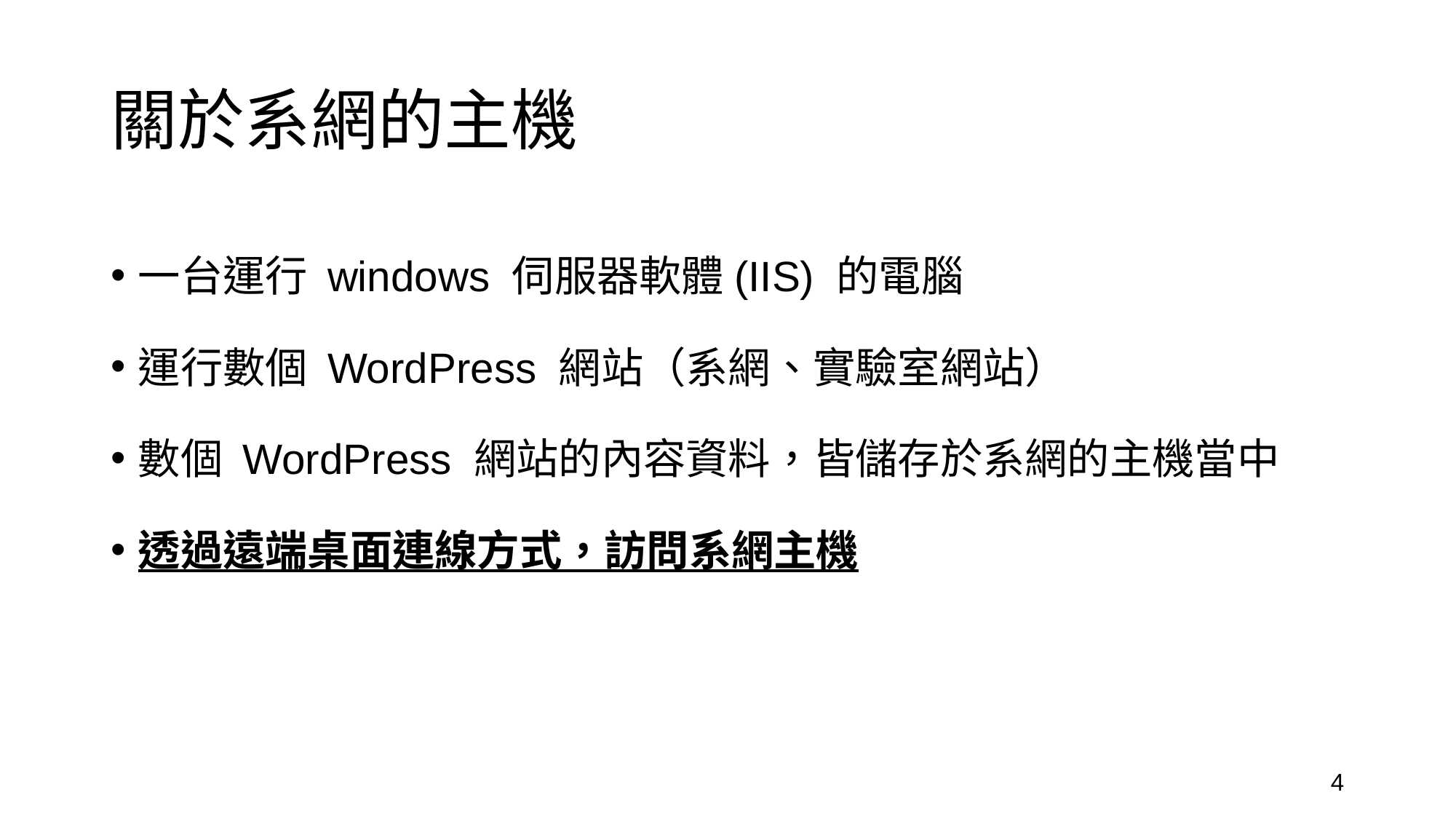

# 關於系網的主機
一台運行 windows 伺服器軟體(IIS) 的電腦
運行數個 WordPress 網站（系網、實驗室網站）
數個 WordPress 網站的內容資料，皆儲存於系網的主機當中
透過遠端桌面連線方式，訪問系網主機
4